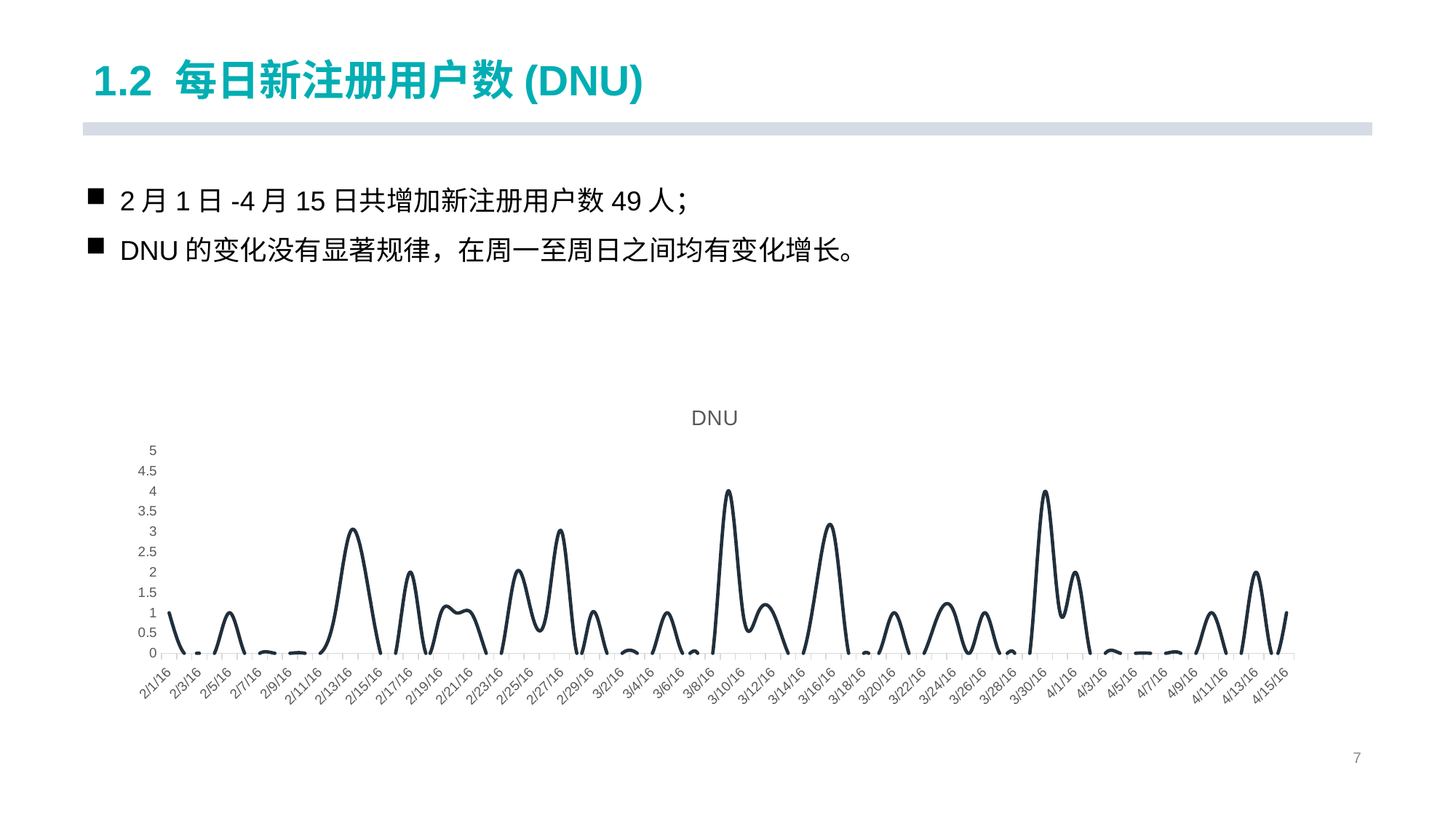

# 1.2 每日新注册用户数(DNU)
2月1日-4月15日共增加新注册用户数49人；
DNU的变化没有显著规律，在周一至周日之间均有变化增长。

### Chart: DNU

| Category | dnu |
|---|---|
| 42401 | 1.0 |
| 42402 | 0.0 |
| 42403 | 0.0 |
| 42404 | 0.0 |
| 42405 | 1.0 |
| 42406 | 0.0 |
| 42407 | 0.0 |
| 42408 | 0.0 |
| 42409 | 0.0 |
| 42410 | 0.0 |
| 42411 | 0.0 |
| 42412 | 1.0 |
| 42413 | 3.0 |
| 42414 | 2.0 |
| 42415 | 0.0 |
| 42416 | 0.0 |
| 42417 | 2.0 |
| 42418 | 0.0 |
| 42419 | 1.0 |
| 42420 | 1.0 |
| 42421 | 1.0 |
| 42422 | 0.0 |
| 42423 | 0.0 |
| 42424 | 2.0 |
| 42425 | 1.0 |
| 42426 | 1.0 |
| 42427 | 3.0 |
| 42428 | 0.0 |
| 42429 | 1.0 |
| 42430 | 0.0 |
| 42431 | 0.0 |
| 42432 | 0.0 |
| 42433 | 0.0 |
| 42434 | 1.0 |
| 42435 | 0.0 |
| 42436 | 0.0 |
| 42437 | 0.0 |
| 42438 | 4.0 |
| 42439 | 1.0 |
| 42440 | 1.0 |
| 42441 | 1.0 |
| 42442 | 0.0 |
| 42443 | 0.0 |
| 42444 | 2.0 |
| 42445 | 3.0 |
| 42446 | 0.0 |
| 42447 | 0.0 |
| 42448 | 0.0 |
| 42449 | 1.0 |
| 42450 | 0.0 |
| 42451 | 0.0 |
| 42452 | 1.0 |
| 42453 | 1.0 |
| 42454 | 0.0 |
| 42455 | 1.0 |
| 42456 | 0.0 |
| 42457 | 0.0 |
| 42458 | 0.0 |
| 42459 | 4.0 |
| 42460 | 1.0 |
| 42461 | 2.0 |
| 42462 | 0.0 |
| 42463 | 0.0 |
| 42464 | 0.0 |
| 42465 | 0.0 |
| 42466 | 0.0 |
| 42467 | 0.0 |
| 42468 | 0.0 |
| 42469 | 0.0 |
| 42470 | 1.0 |
| 42471 | 0.0 |
| 42472 | 0.0 |
| 42473 | 2.0 |
| 42474 | 0.0 |
| 42475 | 1.0 |
|  | None |
|  | None |
|  | None |
|  | 0.6533333333333333 |
|  | None |
7